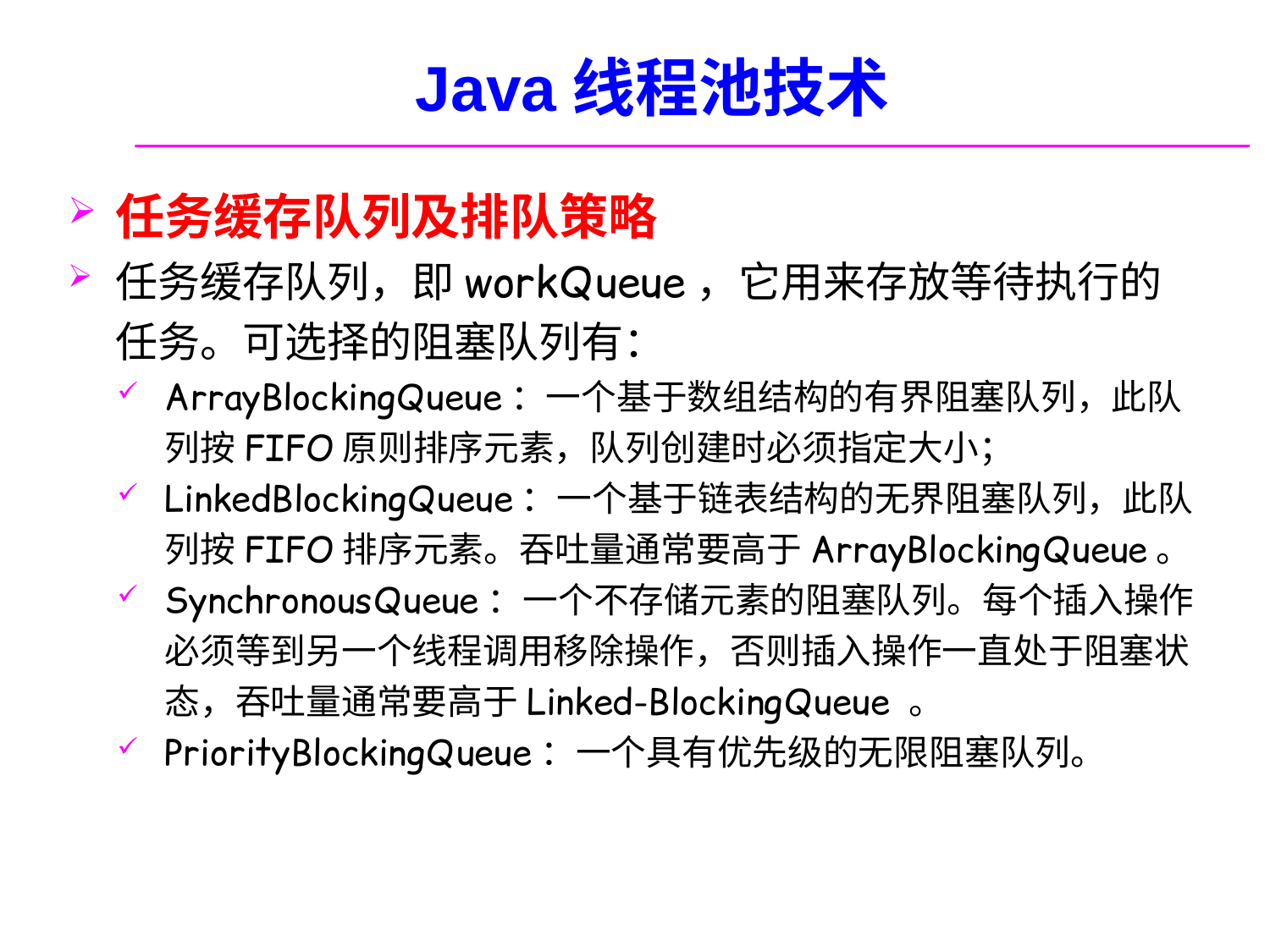

# Java线程池技术
任务缓存队列及排队策略
任务缓存队列，即workQueue，它用来存放等待执行的任务。可选择的阻塞队列有：
ArrayBlockingQueue：一个基于数组结构的有界阻塞队列，此队列按FIFO原则排序元素，队列创建时必须指定大小；
LinkedBlockingQueue：一个基于链表结构的无界阻塞队列，此队列按FIFO排序元素。吞吐量通常要高于ArrayBlockingQueue。
SynchronousQueue：一个不存储元素的阻塞队列。每个插入操作必须等到另一个线程调用移除操作，否则插入操作一直处于阻塞状态，吞吐量通常要高于Linked-BlockingQueue 。
PriorityBlockingQueue：一个具有优先级的无限阻塞队列。

62